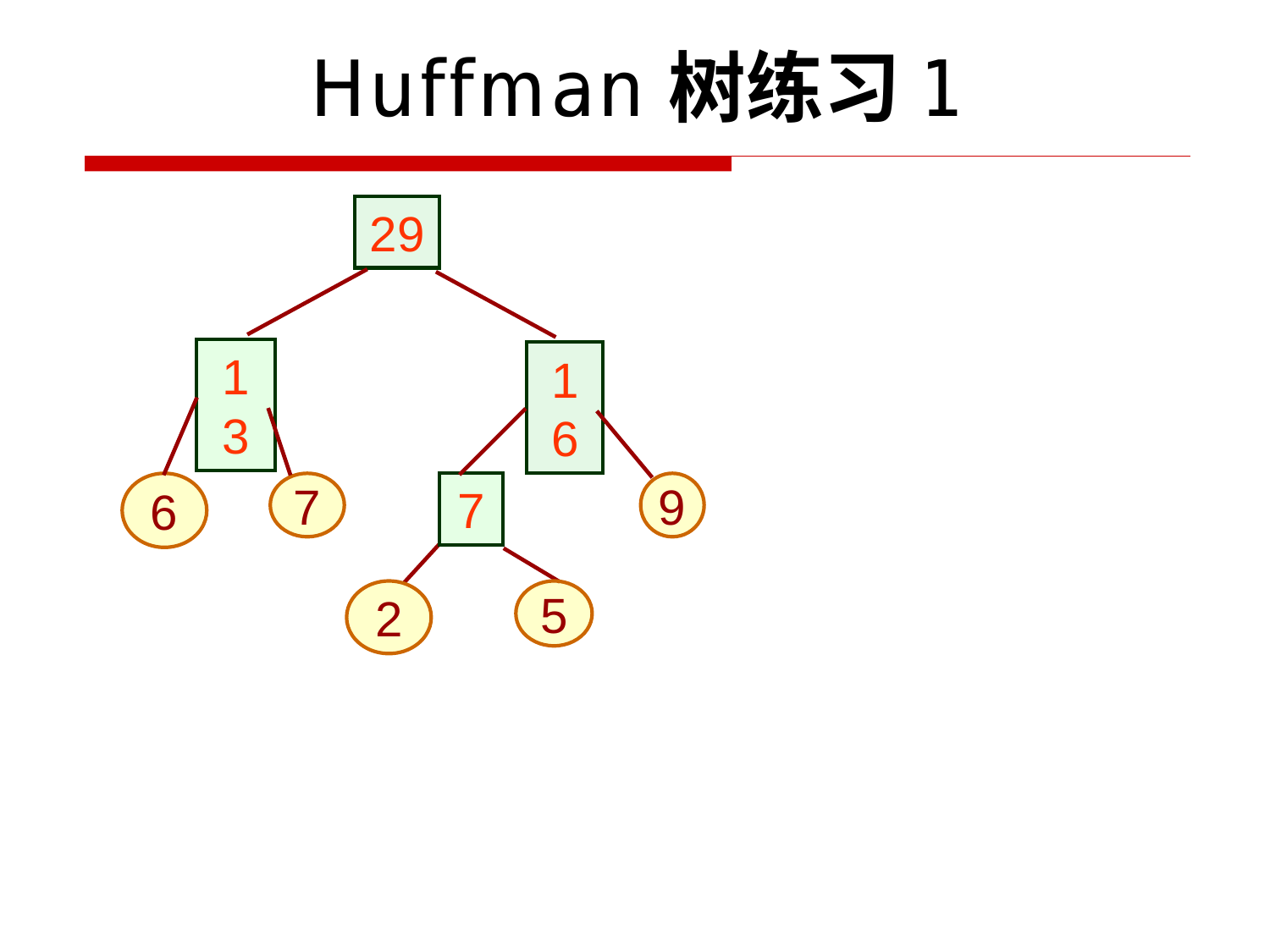

Huffman树练习1
29

13
16

6
7
7
9

2
5